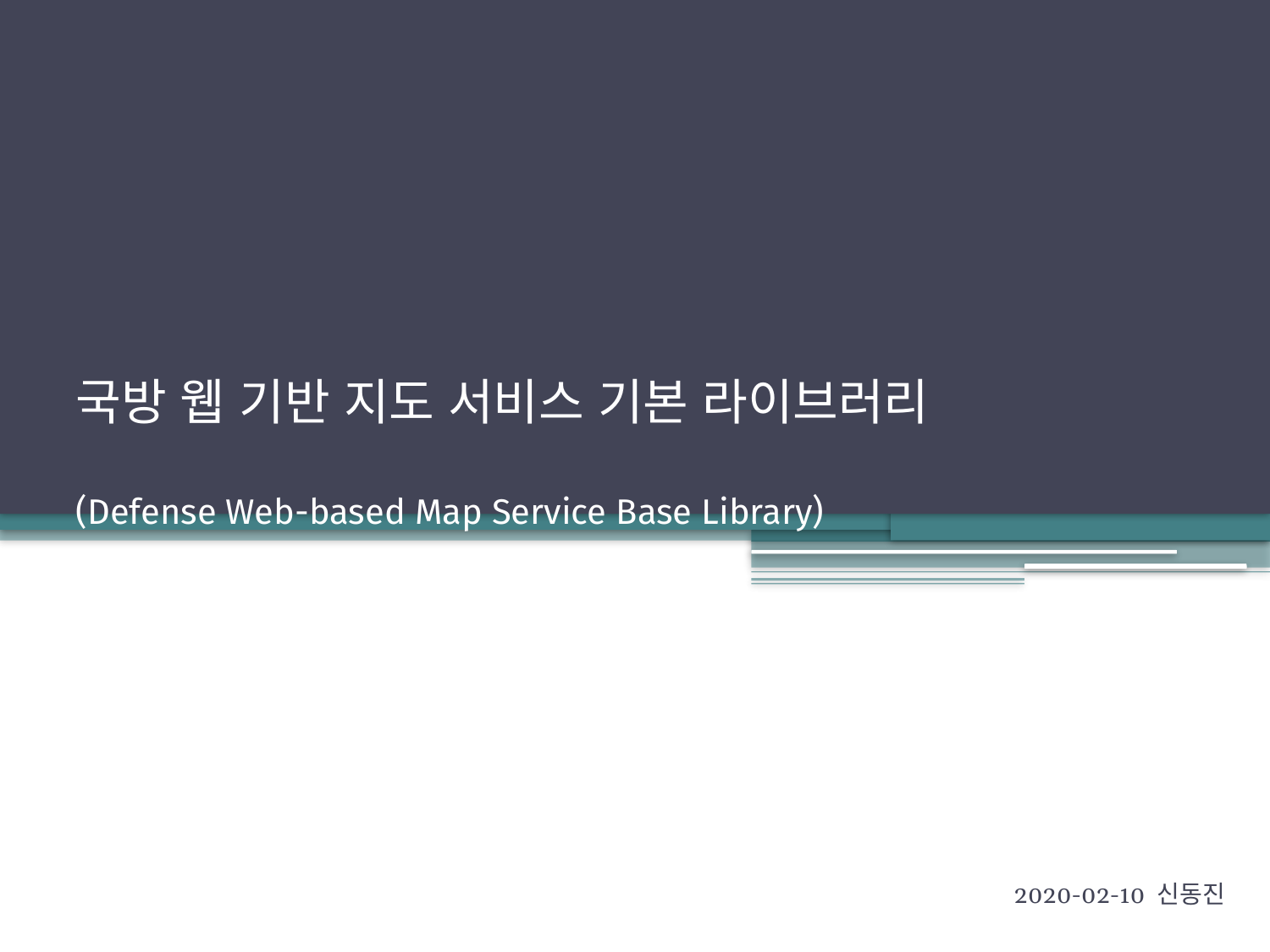

# 국방 웹 기반 지도 서비스 기본 라이브러리 (Defense Web-based Map Service Base Library)
2020-02-10 신동진